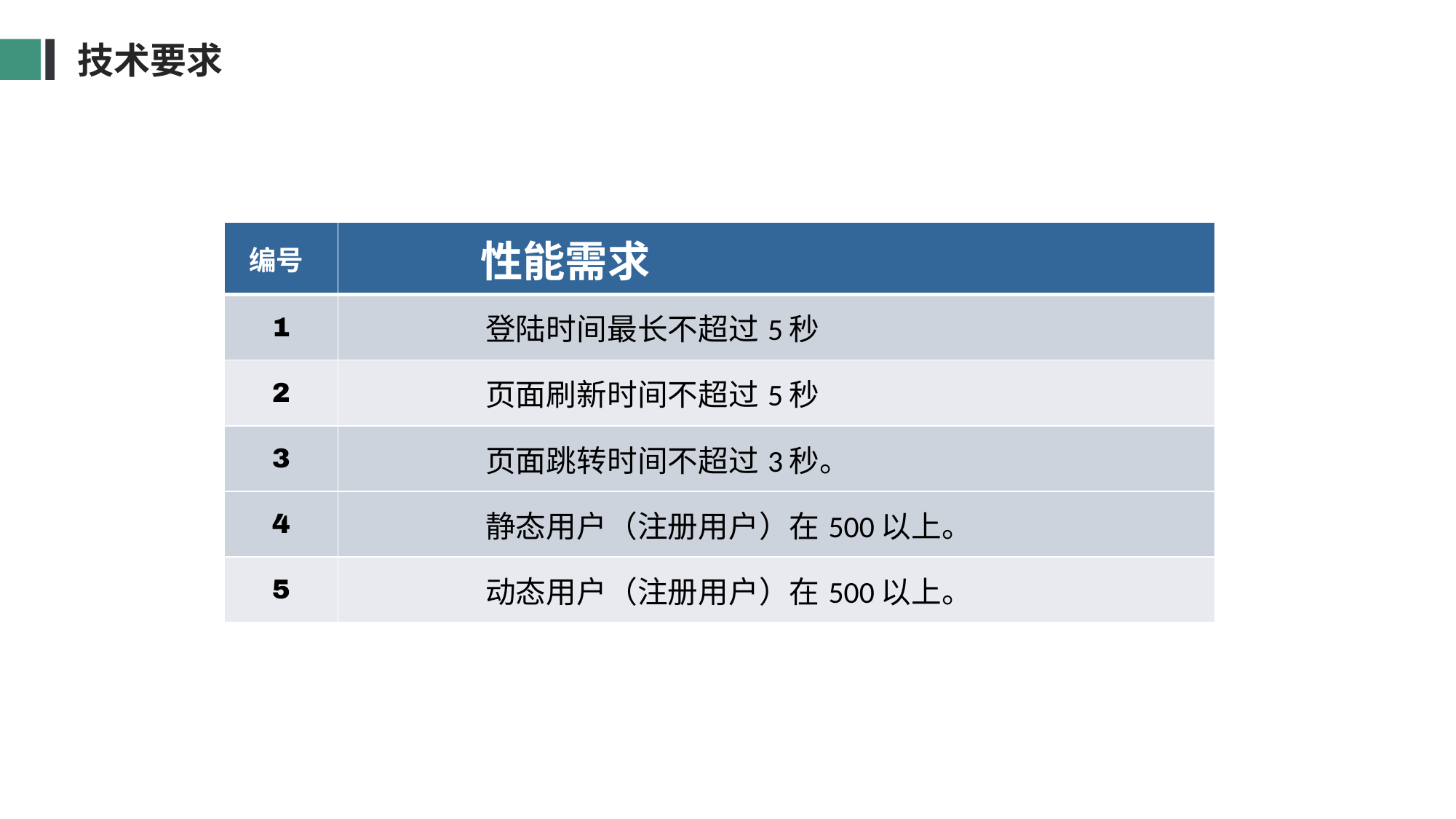

技术要求

| 编号 | 性能需求 |
| --- | --- |
| 1 | 登陆时间最长不超过5秒 |
| 2 | 页面刷新时间不超过5秒 |
| 3 | 页面跳转时间不超过3秒。 |
| 4 | 静态用户（注册用户）在500以上。 |
| 5 | 动态用户（注册用户）在500以上。 |